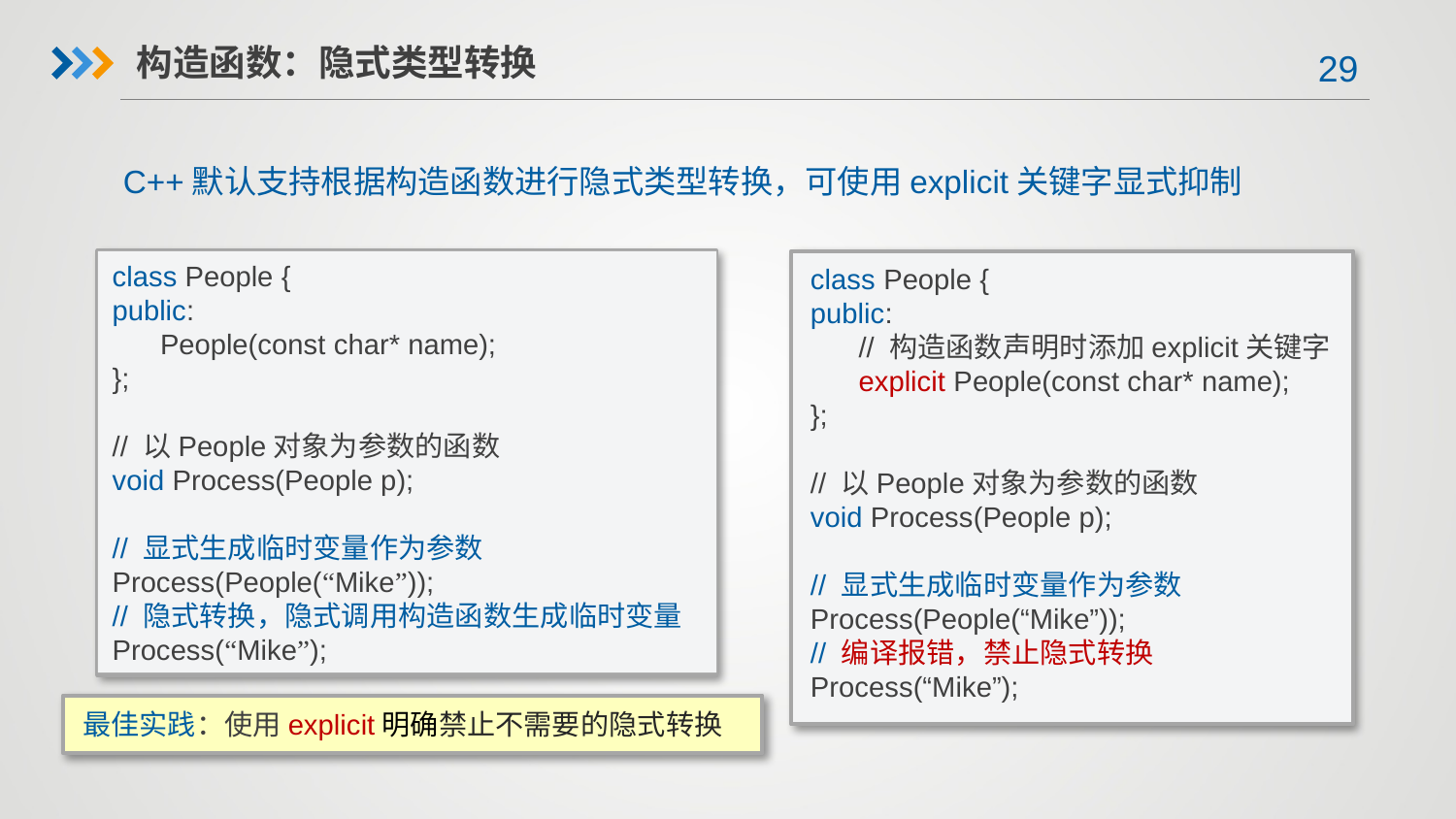

构造函数：隐式类型转换
C++默认支持根据构造函数进行隐式类型转换，可使用explicit关键字显式抑制

class People {
public:
      People(const char* name);
};

// 以People对象为参数的函数
void Process(People p);

// 显式生成临时变量作为参数
Process(People(“Mike”));
// 隐式转换，隐式调用构造函数生成临时变量
Process(“Mike”);

class People {
public:
      // 构造函数声明时添加explicit关键字
      explicit People(const char* name);
};

// 以People对象为参数的函数
void Process(People p);

// 显式生成临时变量作为参数
Process(People(“Mike”));
// 编译报错，禁止隐式转换
Process(“Mike”);

最佳实践：使用explicit明确禁止不需要的隐式转换